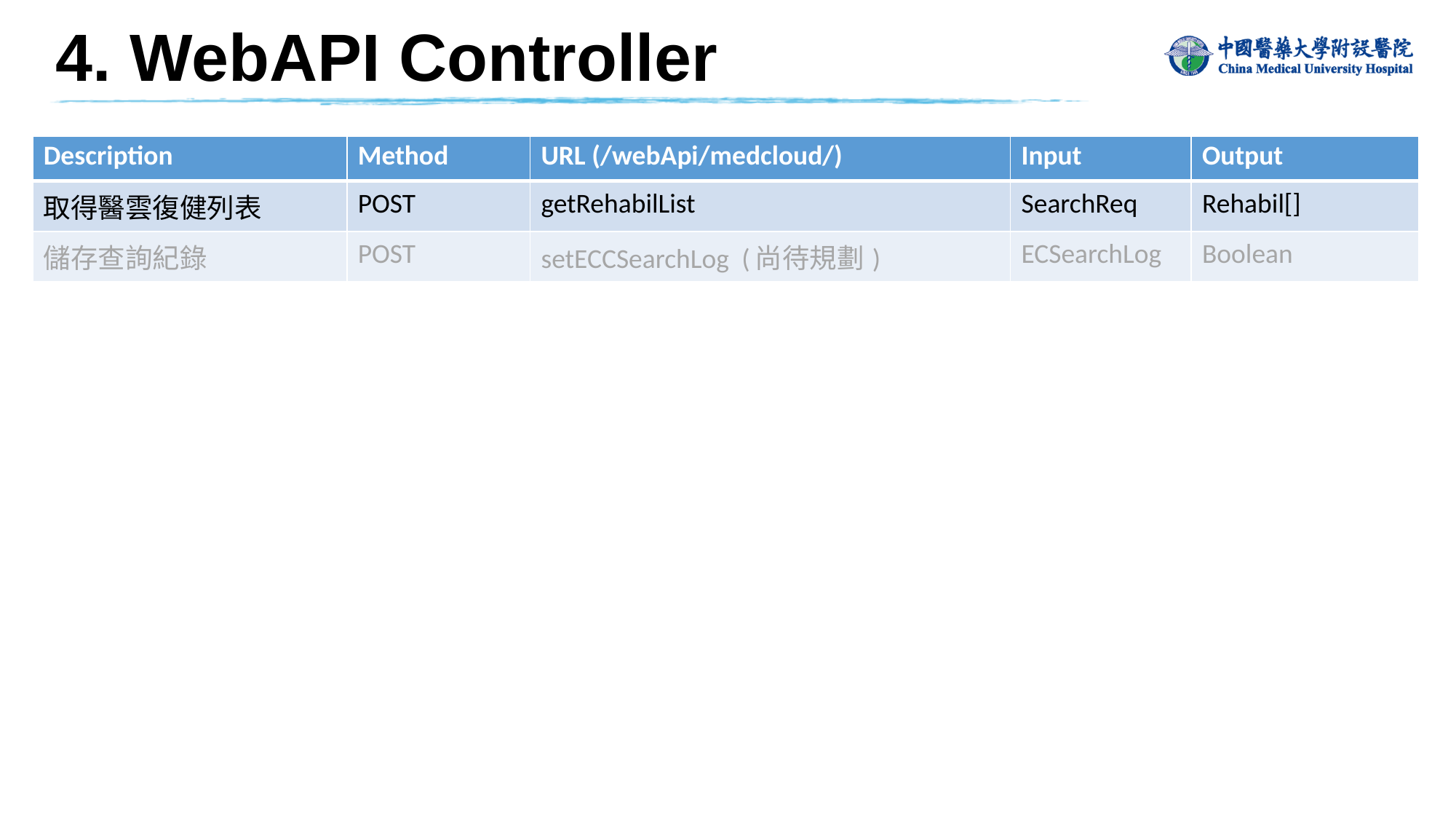

4. WebAPI Controller
| Description | Method | URL (/webApi/medcloud/) | Input | Output |
| --- | --- | --- | --- | --- |
| 取得醫雲復健列表 | POST | getRehabilList | SearchReq | Rehabil[] |
| 儲存查詢紀錄 | POST | setECCSearchLog (尚待規劃) | ECSearchLog | Boolean |